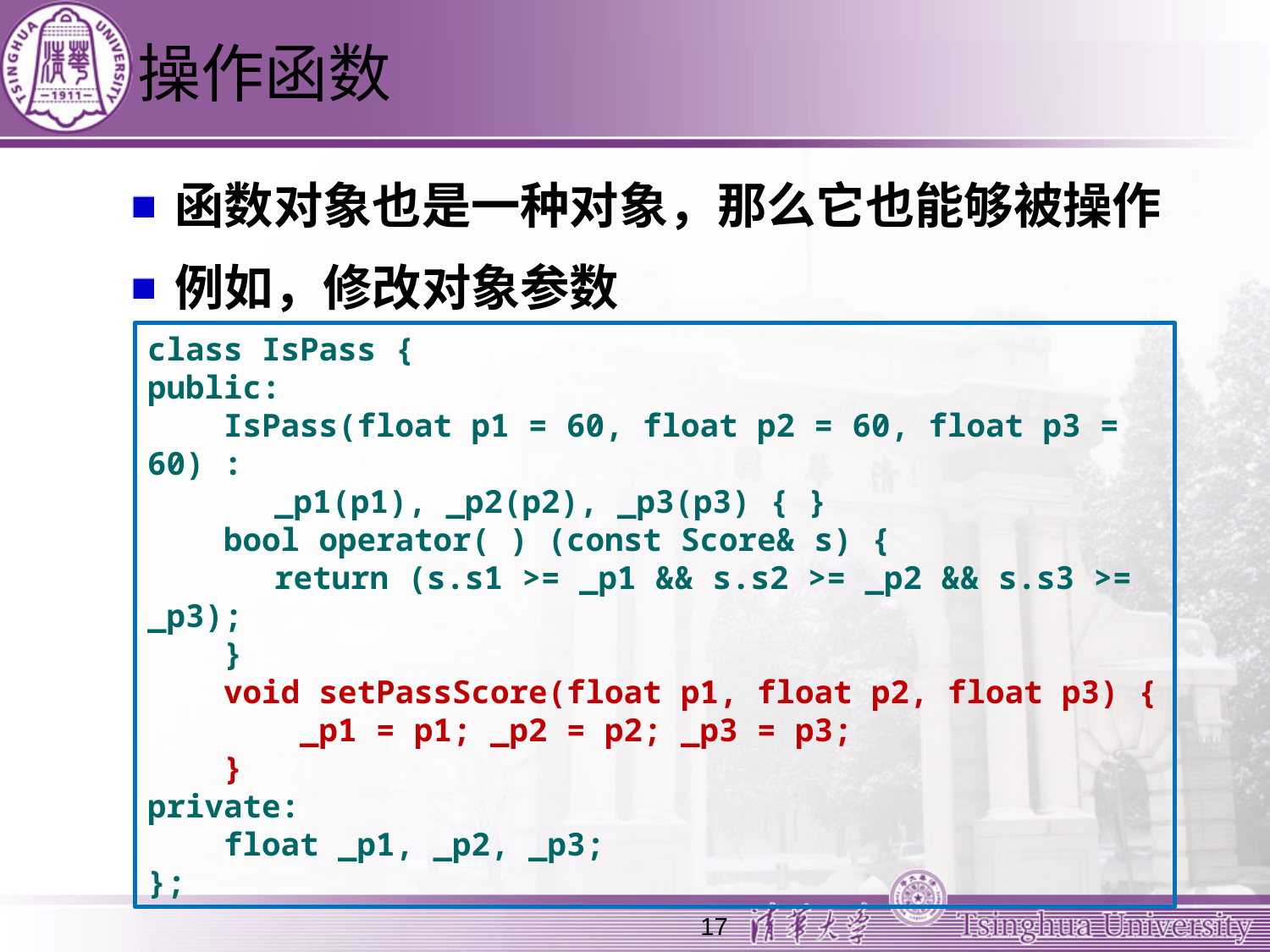

# 操作函数
函数对象也是一种对象，那么它也能够被操作
例如，修改对象参数
class IsPass {
public:
    IsPass(float p1 = 60, float p2 = 60, float p3 = 60) :
	_p1(p1), _p2(p2), _p3(p3) { }
    bool operator( ) (const Score& s) {
	return (s.s1 >= _p1 && s.s2 >= _p2 && s.s3 >= _p3);
    }
    void setPassScore(float p1, float p2, float p3) {
        _p1 = p1; _p2 = p2; _p3 = p3;
    }
private:
    float _p1, _p2, _p3;
};
17